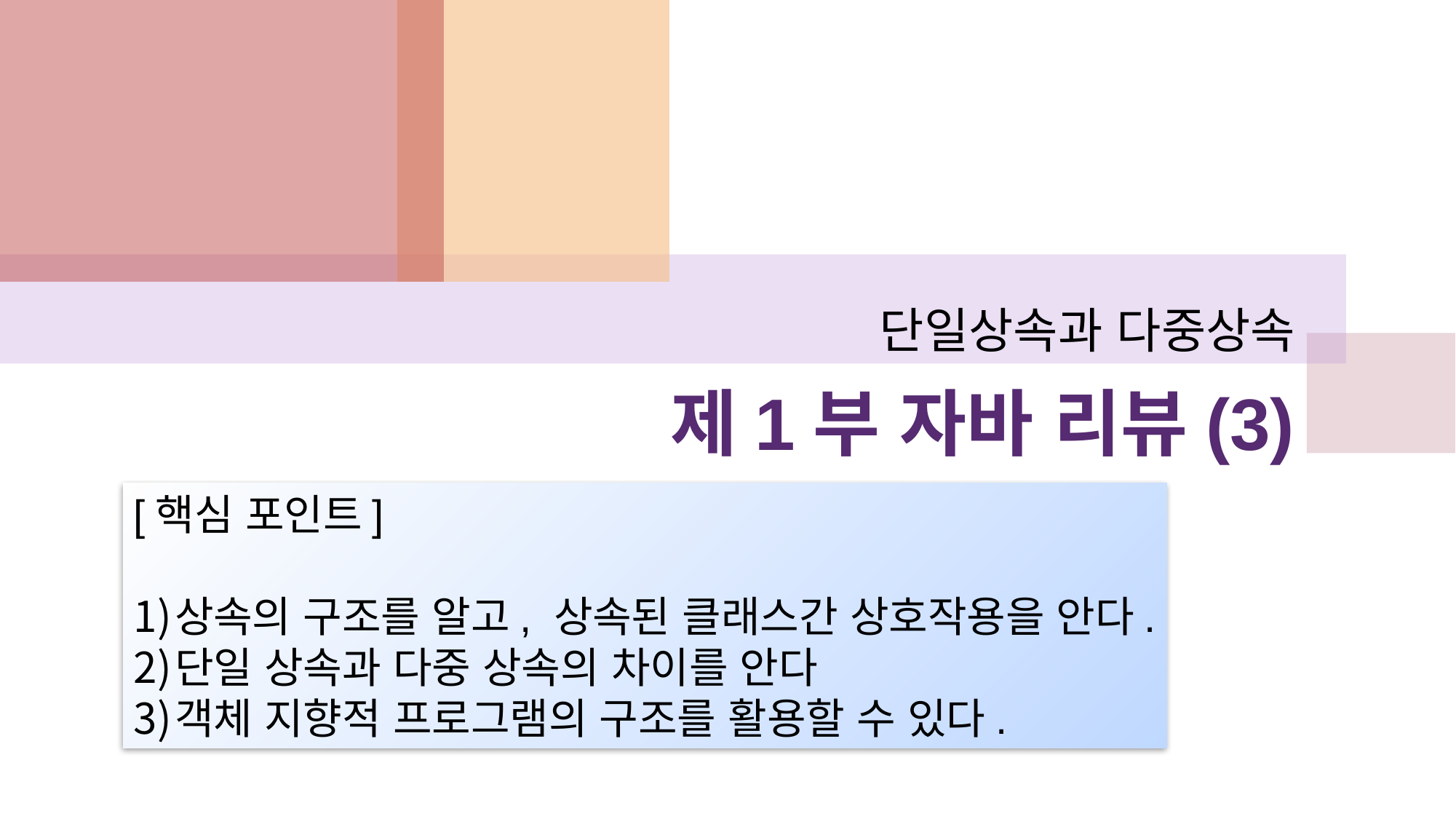

단일상속과 다중상속
# 제1부 자바 리뷰(3)
[핵심 포인트]

상속의 구조를 알고, 상속된 클래스간 상호작용을 안다.
단일 상속과 다중 상속의 차이를 안다
객체 지향적 프로그램의 구조를 활용할 수 있다.